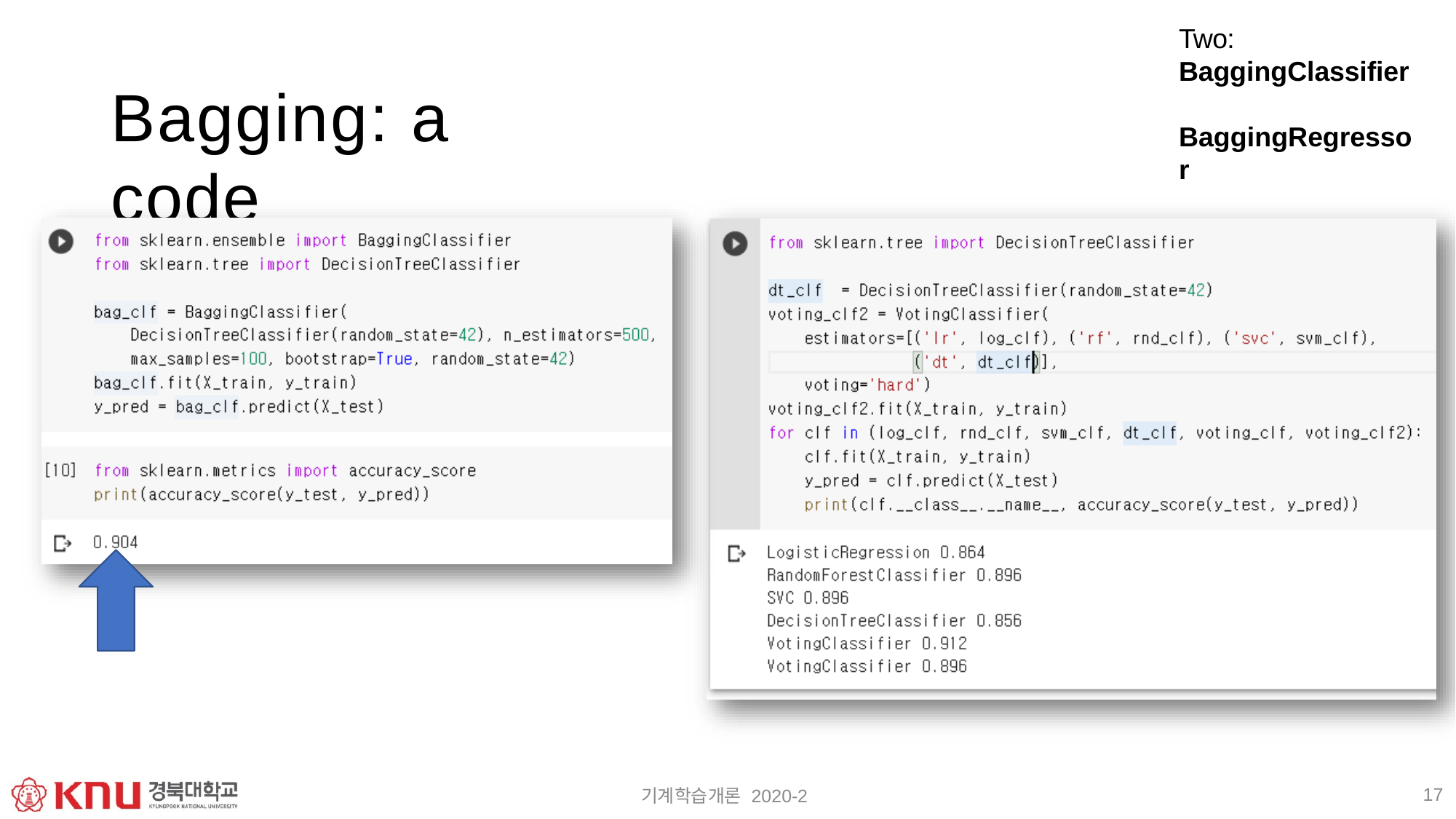

# Two:  BaggingClassifier  BaggingRegressor
Bagging: a code

17
기계학습개론 2020-2